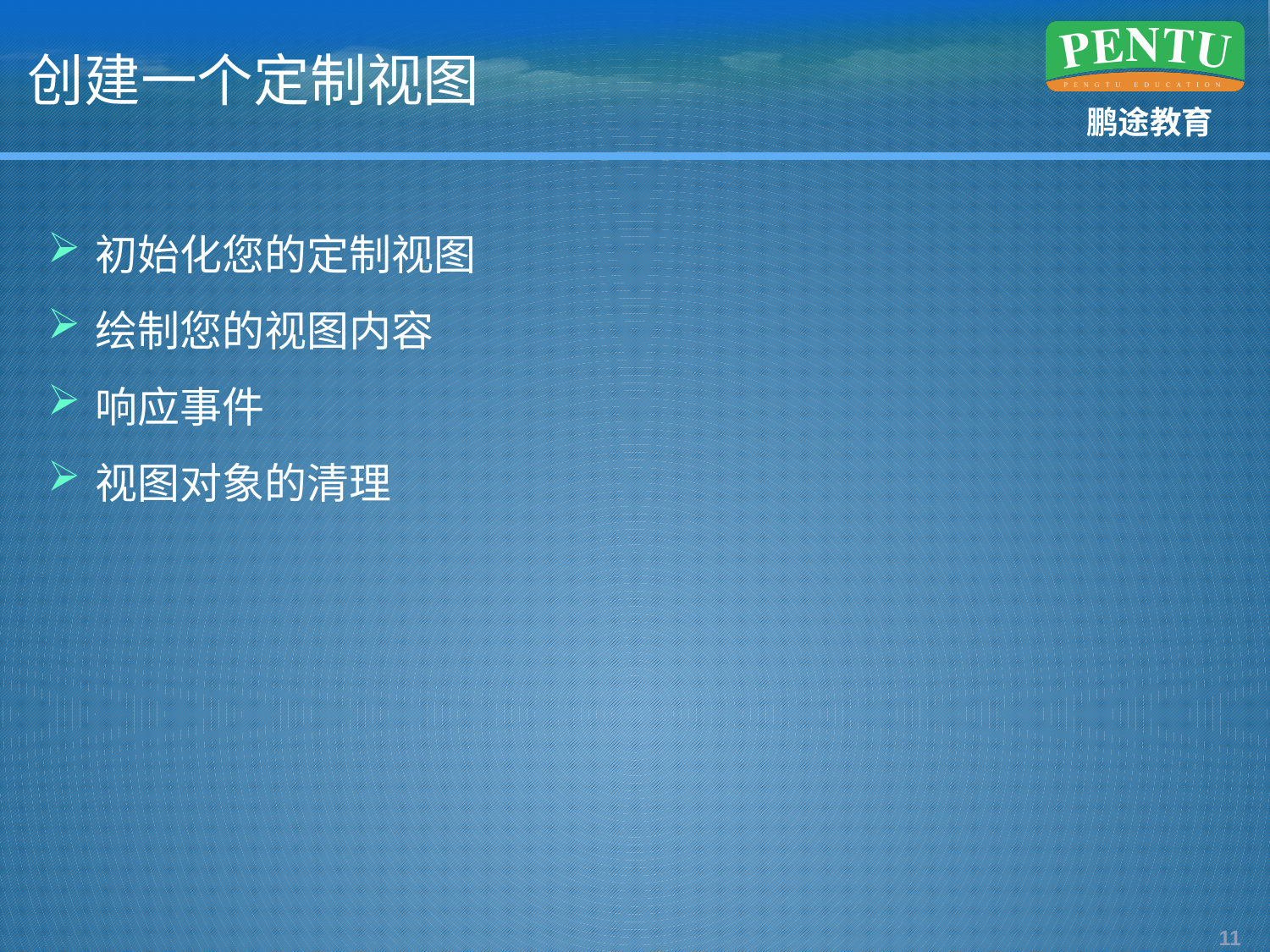

# 创建一个定制视图
初始化您的定制视图
绘制您的视图内容
响应事件
视图对象的清理
11